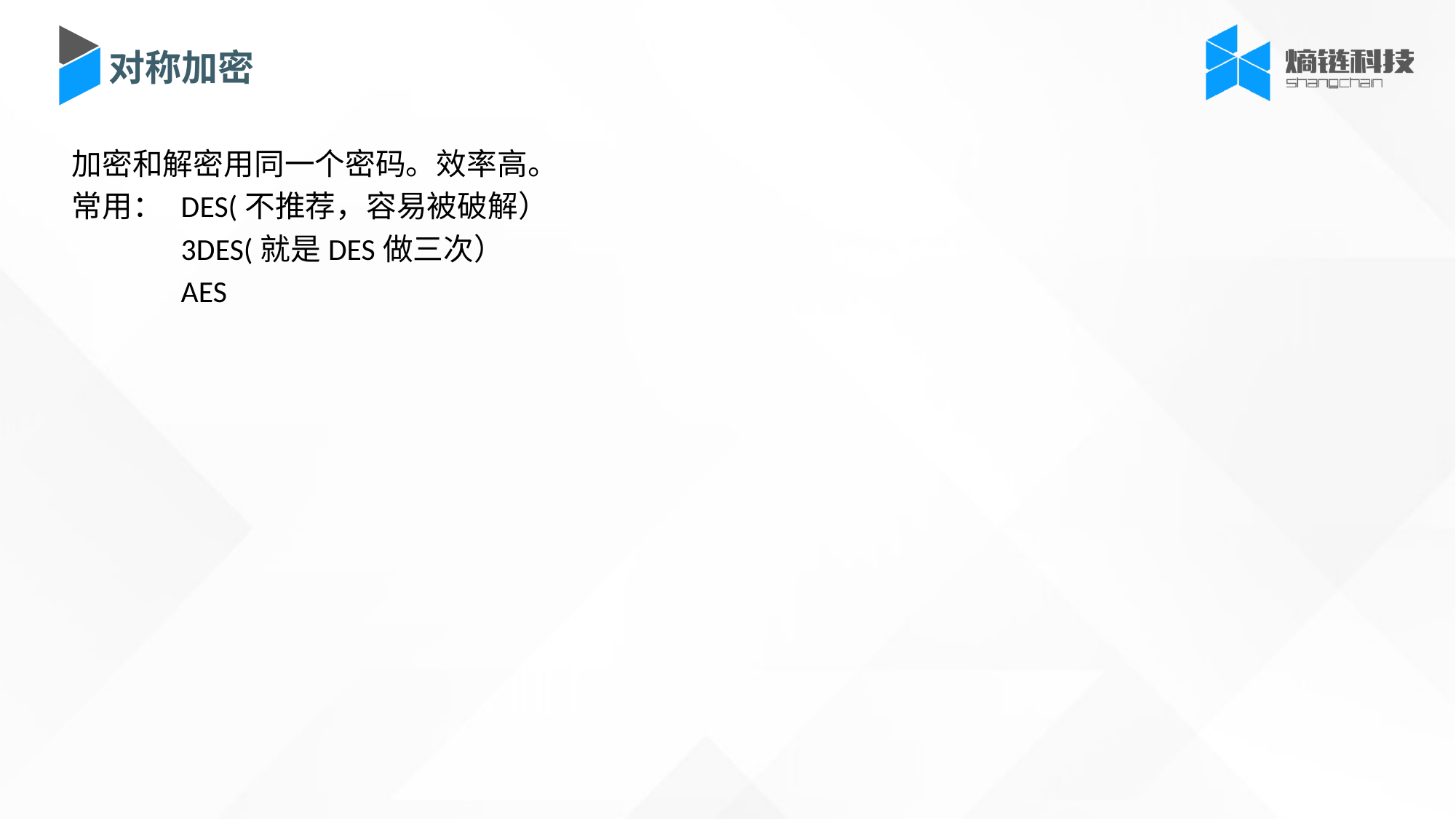

对称加密
加密和解密用同一个密码。效率高。
常用：	DES(不推荐，容易被破解）
           	3DES(就是DES做三次）
           	AES